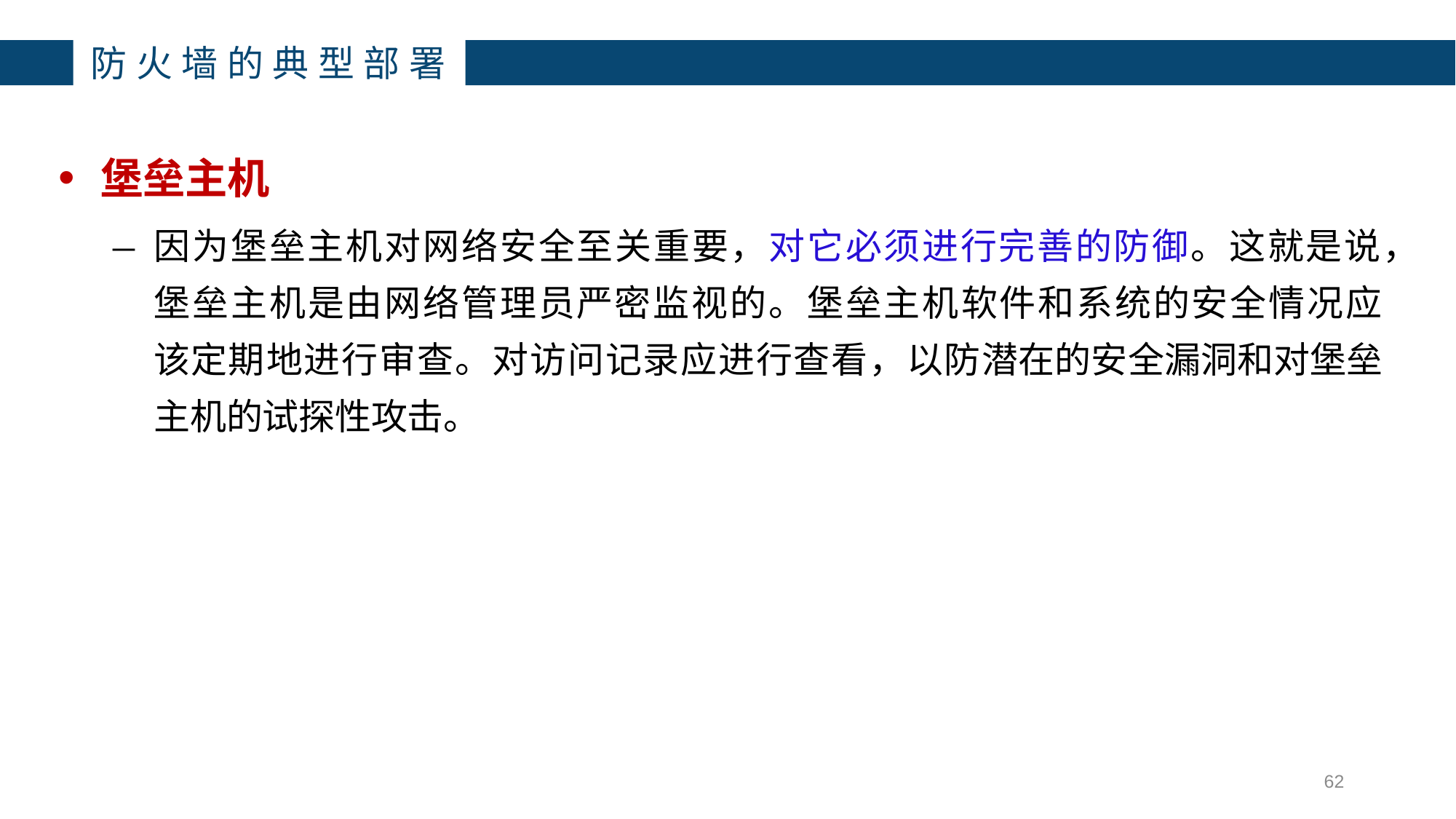

防火墙的典型部署

堡垒主机
因为堡垒主机对网络安全至关重要，对它必须进行完善的防御。这就是说，堡垒主机是由网络管理员严密监视的。堡垒主机软件和系统的安全情况应该定期地进行审查。对访问记录应进行查看，以防潜在的安全漏洞和对堡垒主机的试探性攻击。
62